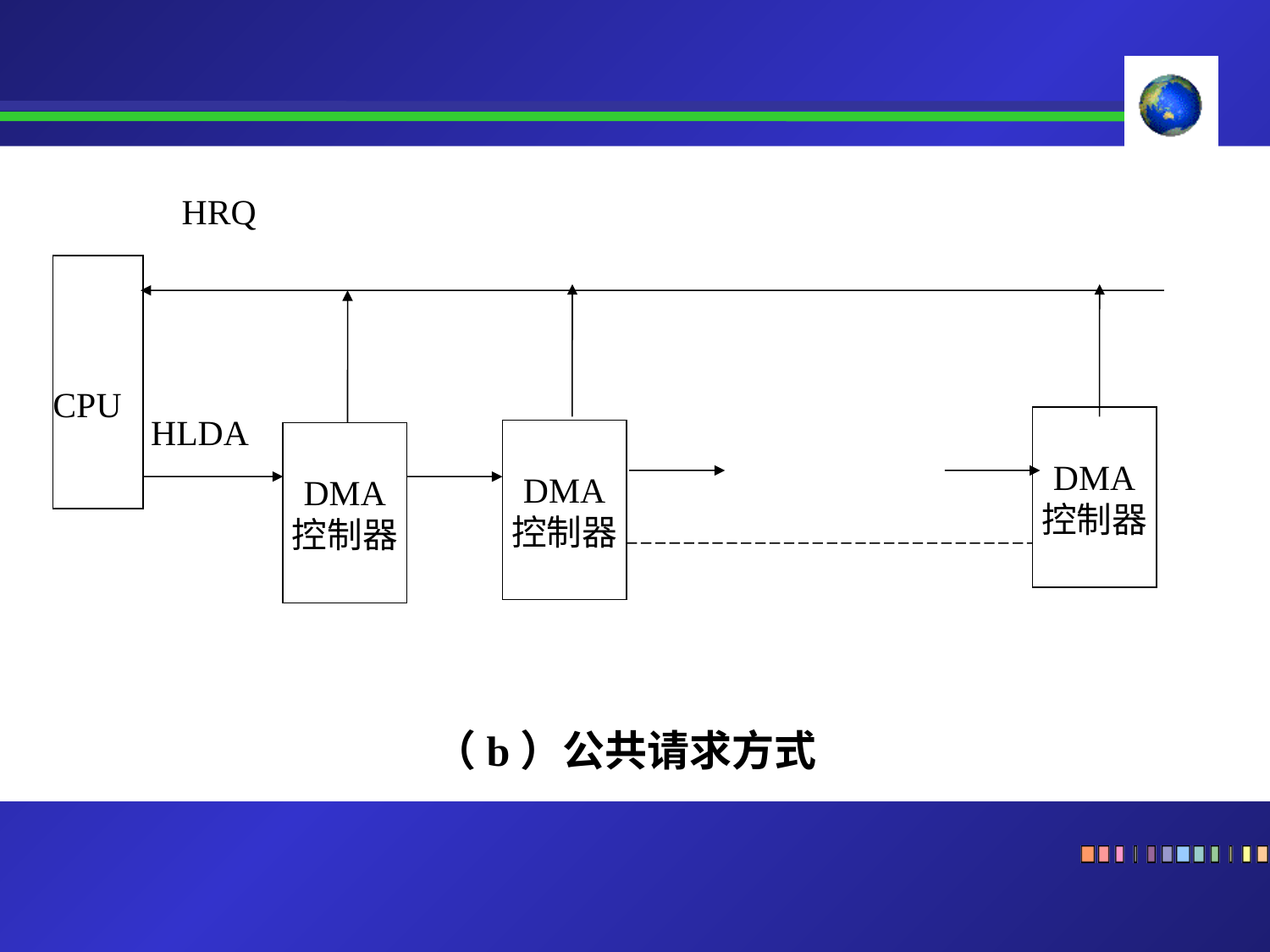

HRQ

CPU

HLDA
DMA
控制器
DMA
控制器
DMA
控制器

（b）公共请求方式
81